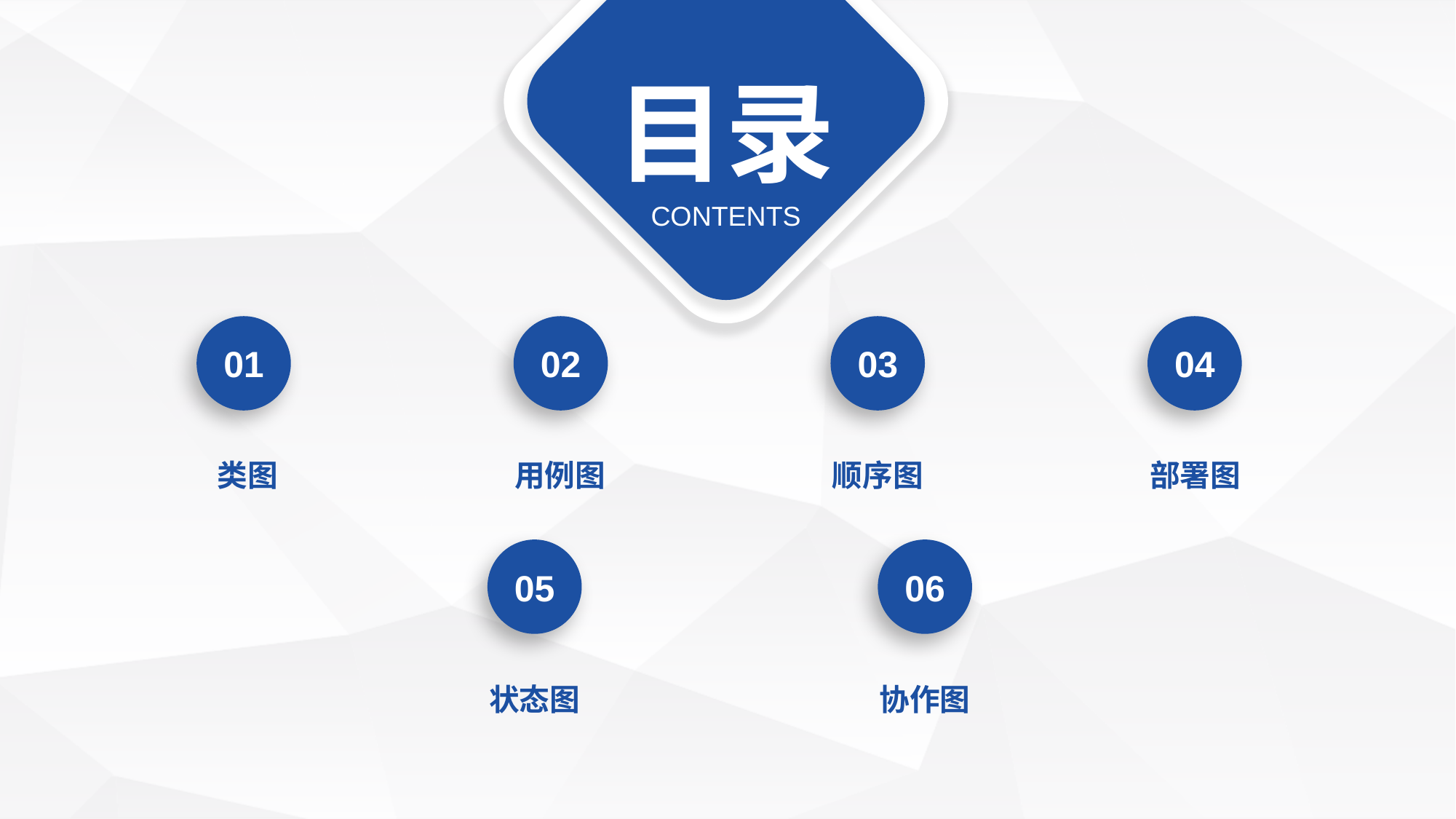

目录
CONTENTS
01
02
03
04
类图
用例图
顺序图
部署图
05
06
状态图
协作图